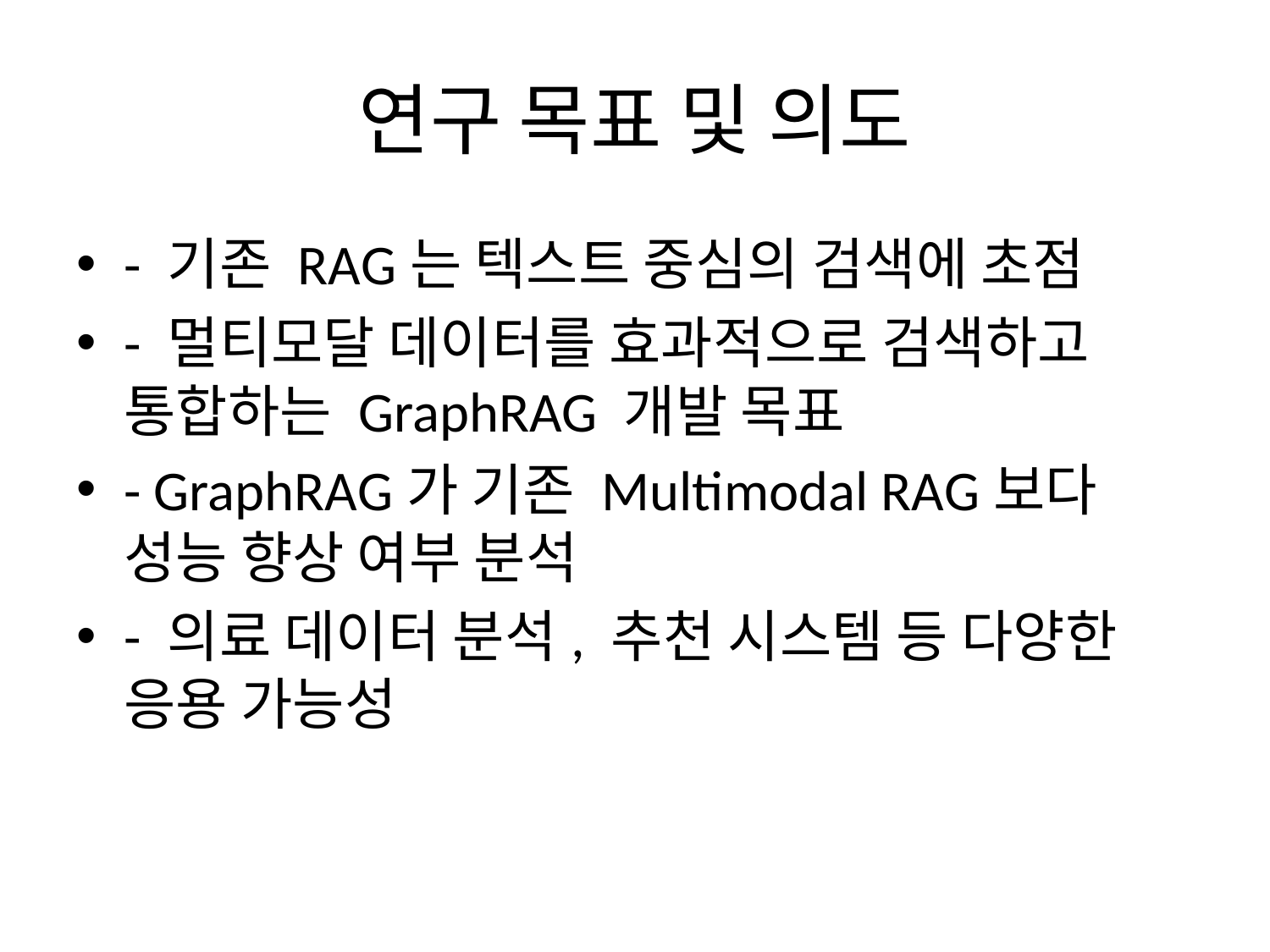

# 연구 목표 및 의도
- 기존 RAG는 텍스트 중심의 검색에 초점
- 멀티모달 데이터를 효과적으로 검색하고 통합하는 GraphRAG 개발 목표
- GraphRAG가 기존 Multimodal RAG보다 성능 향상 여부 분석
- 의료 데이터 분석, 추천 시스템 등 다양한 응용 가능성